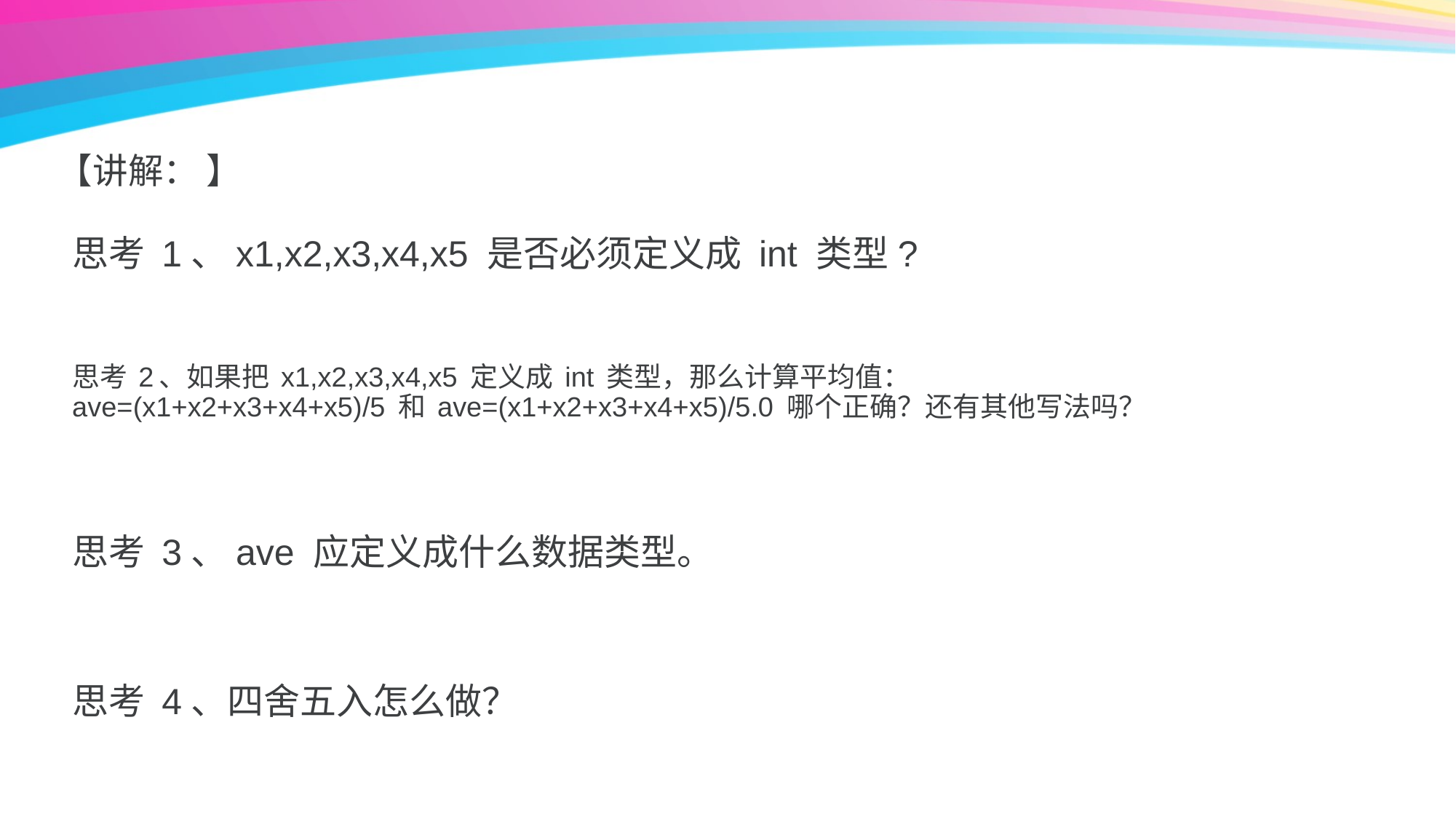

【讲解： 】
思考 1、x1,x2,x3,x4,x5 是否必须定义成 int 类型?
思考 2、如果把 x1,x2,x3,x4,x5 定义成 int 类型，那么计算平均值：
ave=(x1+x2+x3+x4+x5)/5 和 ave=(x1+x2+x3+x4+x5)/5.0 哪个正确？还有其他写法吗？
思考 3、ave 应定义成什么数据类型。
思考 4、四舍五入怎么做？